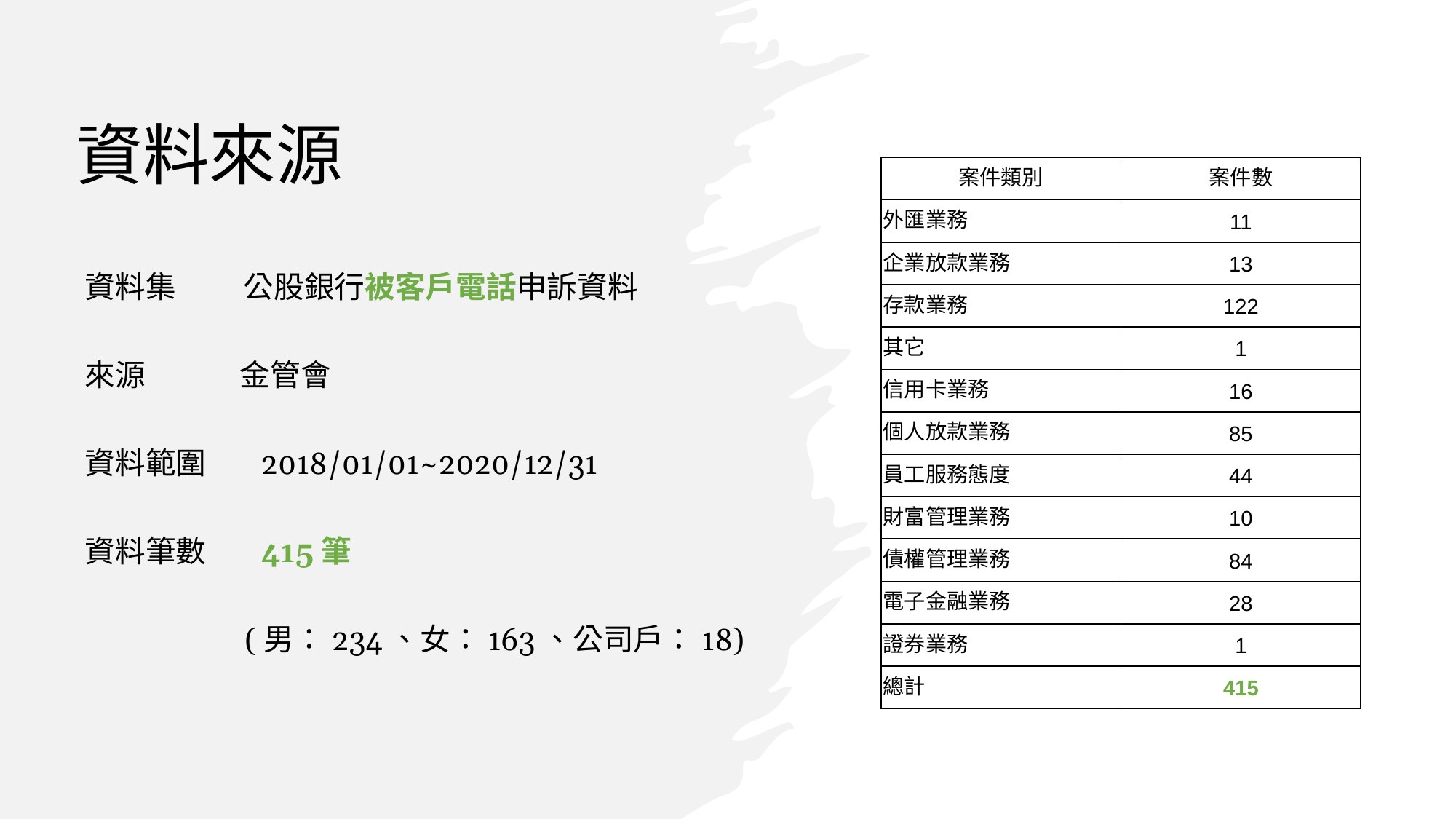

# 資料來源
| 案件類別 | 案件數 |
| --- | --- |
| 外匯業務 | 11 |
| 企業放款業務 | 13 |
| 存款業務 | 122 |
| 其它 | 1 |
| 信用卡業務 | 16 |
| 個人放款業務 | 85 |
| 員工服務態度 | 44 |
| 財富管理業務 | 10 |
| 債權管理業務 | 84 |
| 電子金融業務 | 28 |
| 證券業務 | 1 |
| 總計 | 415 |
資料集          公股銀行被客戶電話申訴資料
來源              金管會
資料範圍       2018/01/01~2020/12/31
資料筆數       415筆
                      (男：234、女：163、公司戶：18)